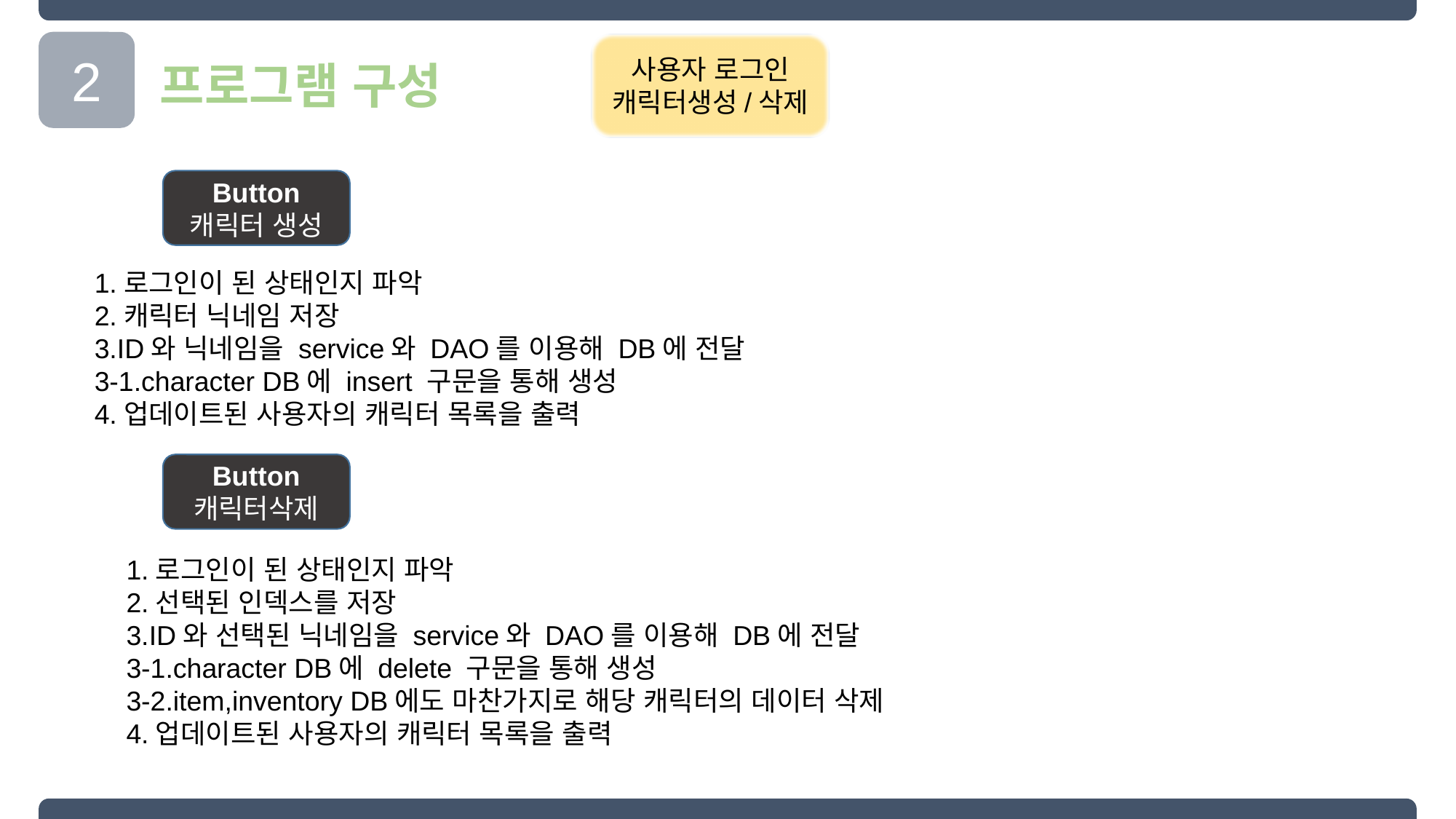

2
사용자 로그인
캐릭터생성/삭제
프로그램 구성
Button
캐릭터 생성
1.로그인이 된 상태인지 파악
2.캐릭터 닉네임 저장
3.ID와 닉네임을 service와 DAO를 이용해 DB에 전달
3-1.character DB에 insert 구문을 통해 생성
4.업데이트된 사용자의 캐릭터 목록을 출력

Button
캐릭터삭제
1.로그인이 된 상태인지 파악
2.선택된 인덱스를 저장
3.ID와 선택된 닉네임을 service와 DAO를 이용해 DB에 전달
3-1.character DB에 delete 구문을 통해 생성
3-2.item,inventory DB에도 마찬가지로 해당 캐릭터의 데이터 삭제
4.업데이트된 사용자의 캐릭터 목록을 출력